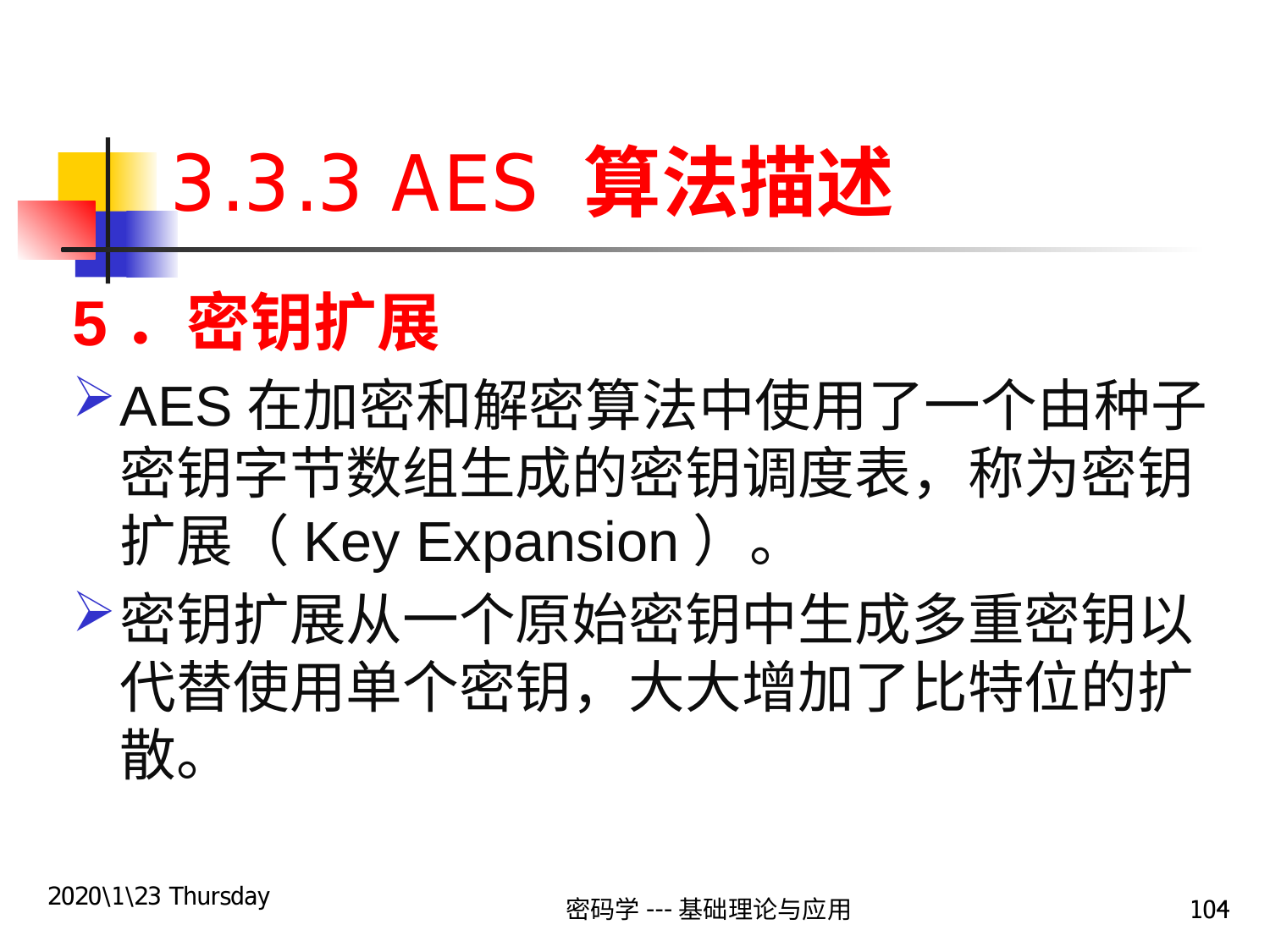

# 3.3.3 AES 算法描述
5．密钥扩展
AES在加密和解密算法中使用了一个由种子密钥字节数组生成的密钥调度表，称为密钥扩展（Key Expansion）。
密钥扩展从一个原始密钥中生成多重密钥以代替使用单个密钥，大大增加了比特位的扩散。
2020\1\23 Thursday
密码学---基础理论与应用
104